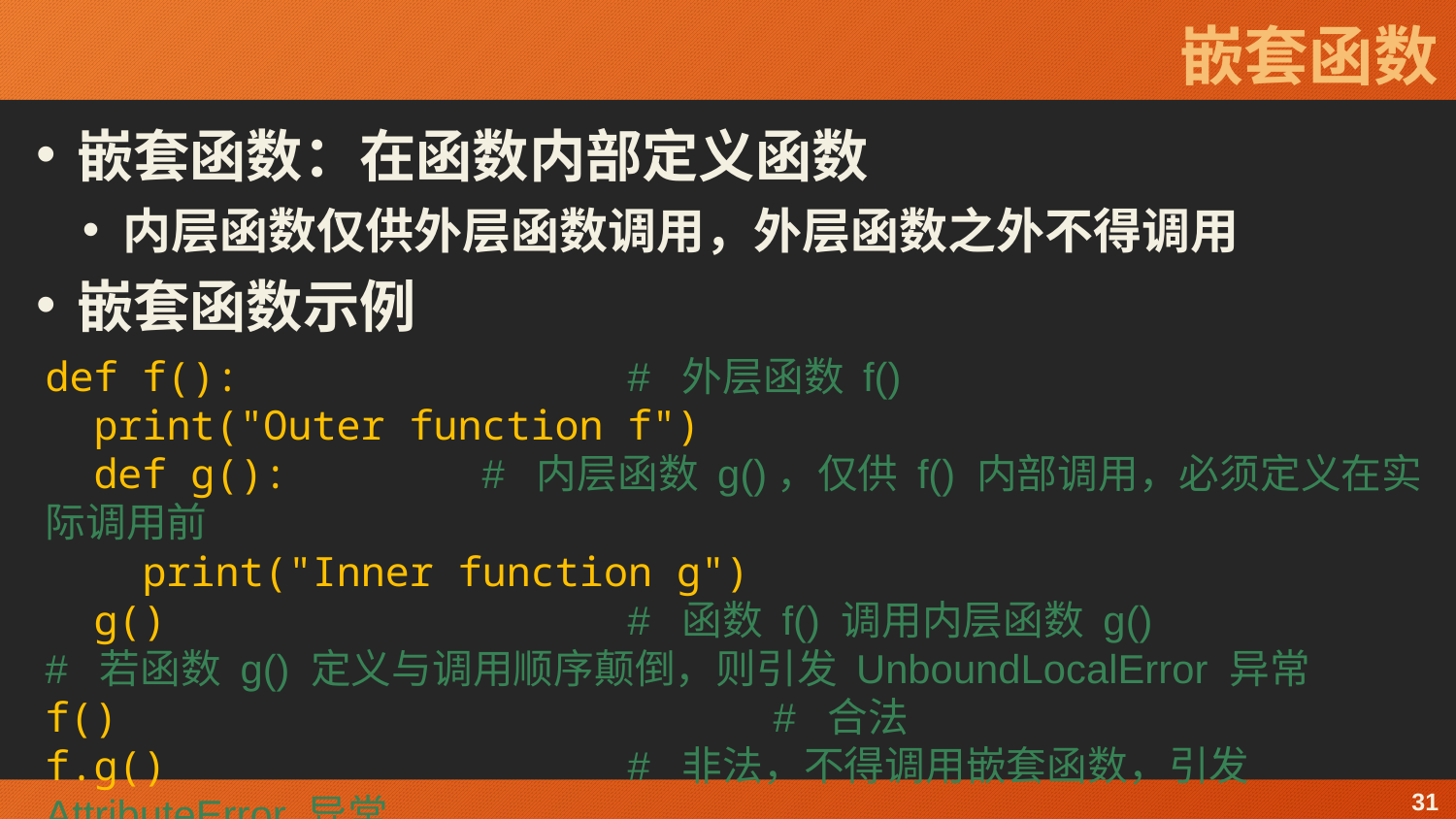

# 嵌套函数
嵌套函数：在函数内部定义函数
内层函数仅供外层函数调用，外层函数之外不得调用
嵌套函数示例
def f():			#  外层函数 f()
  print("Outer function f")
  def g():		#  内层函数 g()，仅供 f() 内部调用，必须定义在实际调用前
    print("Inner function g")
  g()				#  函数 f() 调用内层函数 g()
#  若函数 g() 定义与调用顺序颠倒，则引发 UnboundLocalError 异常
f()					#  合法
f.g()				#  非法，不得调用嵌套函数，引发 AttributeError 异常
31